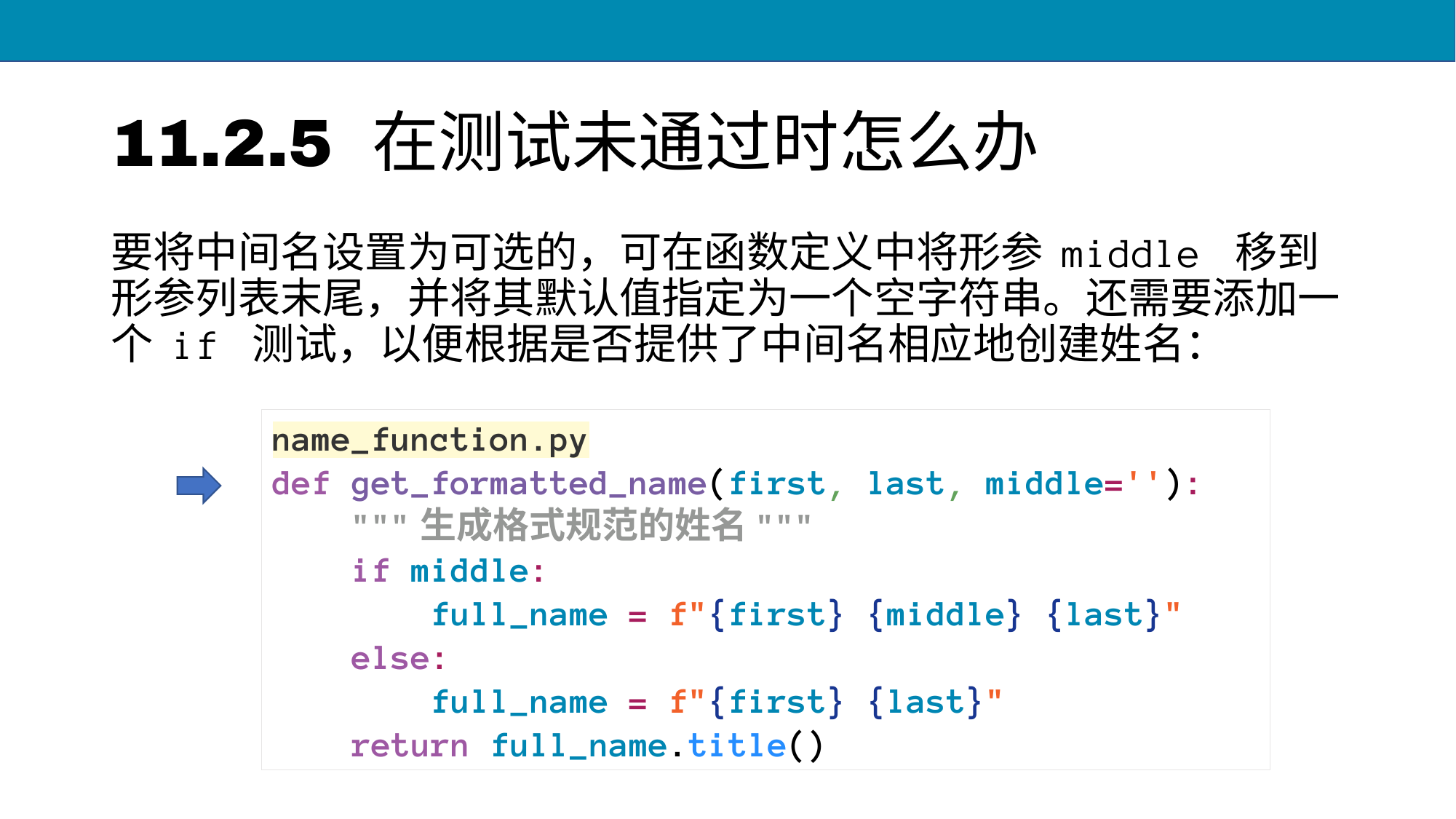

# 11.2.5 在测试未通过时怎么办
要将中间名设置为可选的，可在函数定义中将形参 middle 移到形参列表末尾，并将其默认值指定为一个空字符串。还需要添加一个 if 测试，以便根据是否提供了中间名相应地创建姓名：

name_function.py
def get_formatted_name(first, last, middle=''):
    """生成格式规范的姓名"""
    if middle:
        full_name = f"{first} {middle} {last}"
    else:
        full_name = f"{first} {last}"
    return full_name.title()